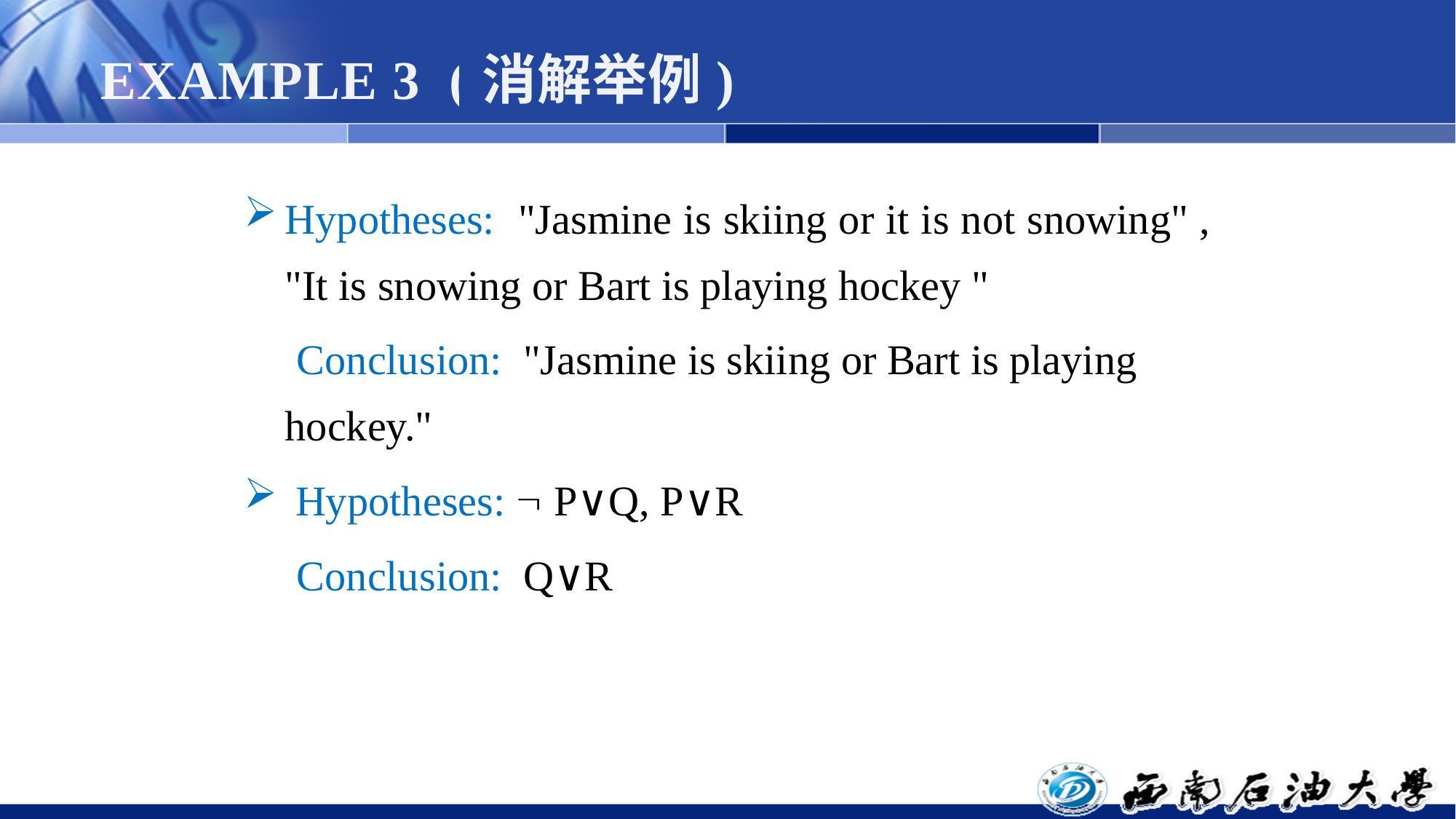

# EXAMPLE 3  (消解举例)
Hypotheses:  "Jasmine is skiing or it is not snowing" , "It is snowing or Bart is playing hockey "
     Conclusion:  "Jasmine is skiing or Bart is playing  hockey."
 Hypotheses: ¬ P∨Q, P∨R
     Conclusion:  Q∨R